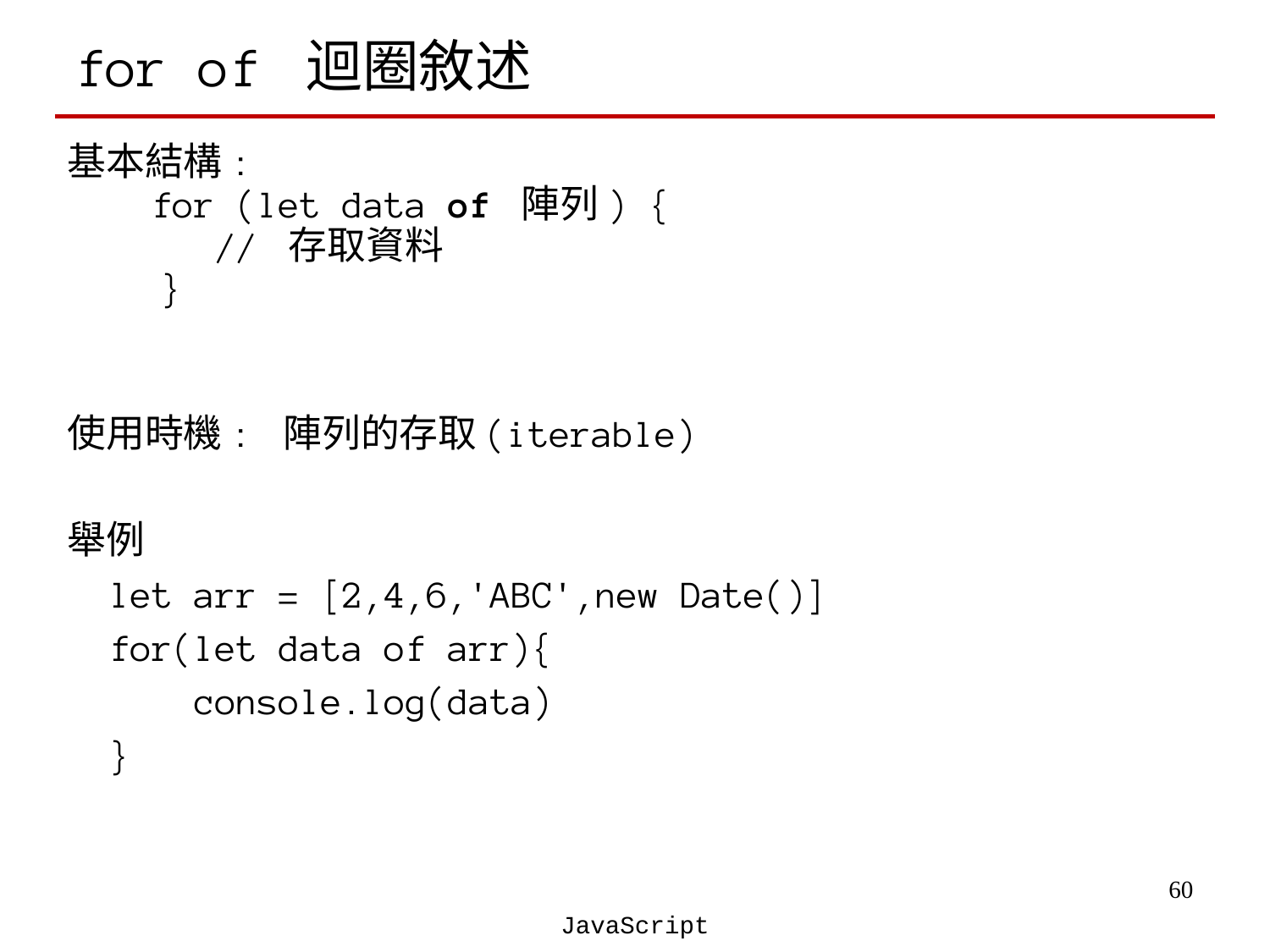

# for of 迴圈敘述
基本結構:
    for (let data of 陣列) {
	 // 存取資料
    }

使用時機: 陣列的存取(iterable)

舉例
  let arr = [2,4,6,'ABC',new Date()]
  for(let data of arr){
	console.log(data)
  }
60
JavaScript